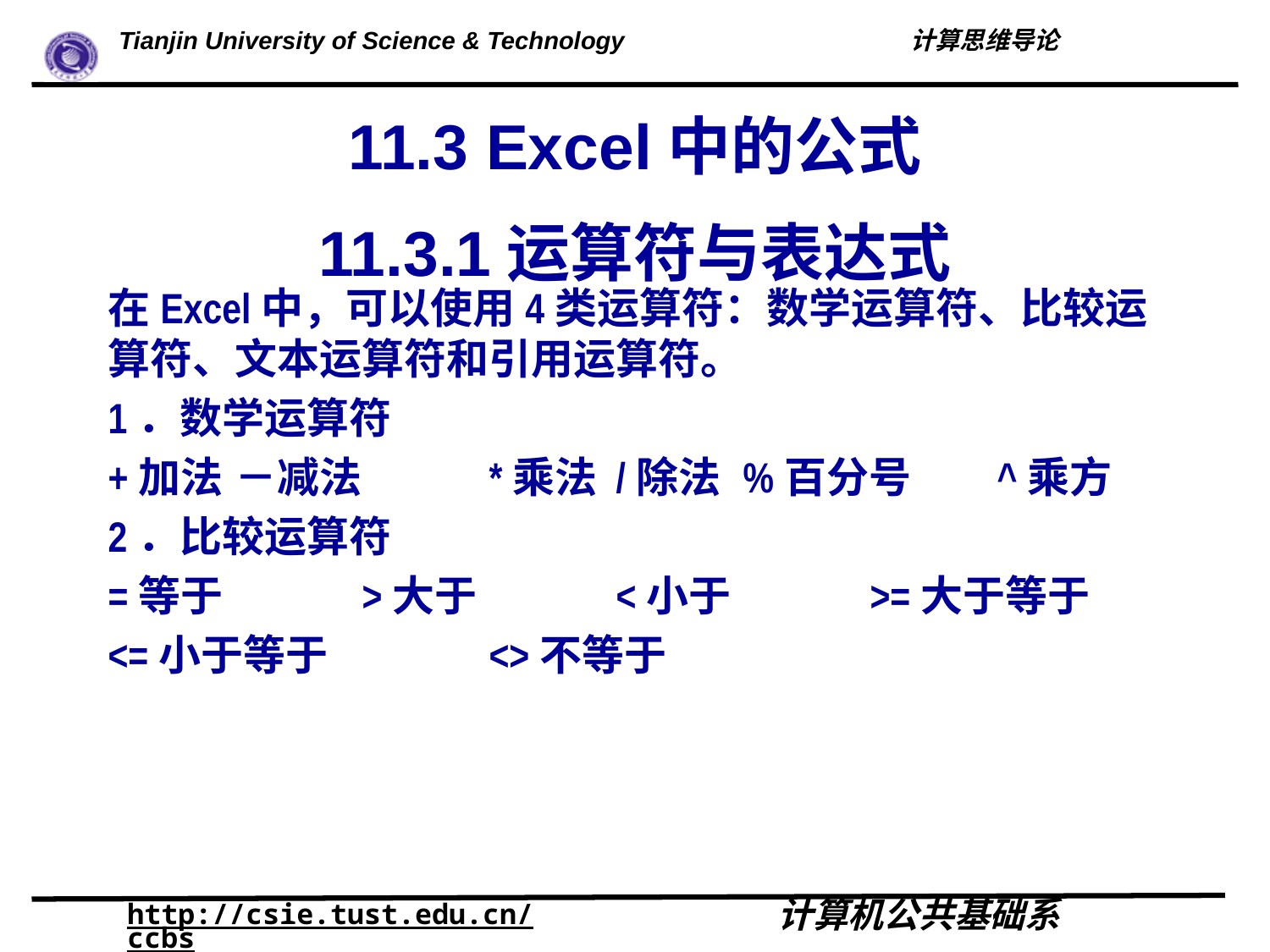

# 11.3 Excel中的公式 11.3.1运算符与表达式
在Excel中，可以使用4类运算符：数学运算符、比较运算符、文本运算符和引用运算符。
1．数学运算符
+加法	－减法	*乘法	/除法	%百分号	^乘方
2．比较运算符
=等于		>大于		<小于		>=大于等于
<=小于等于		<>不等于